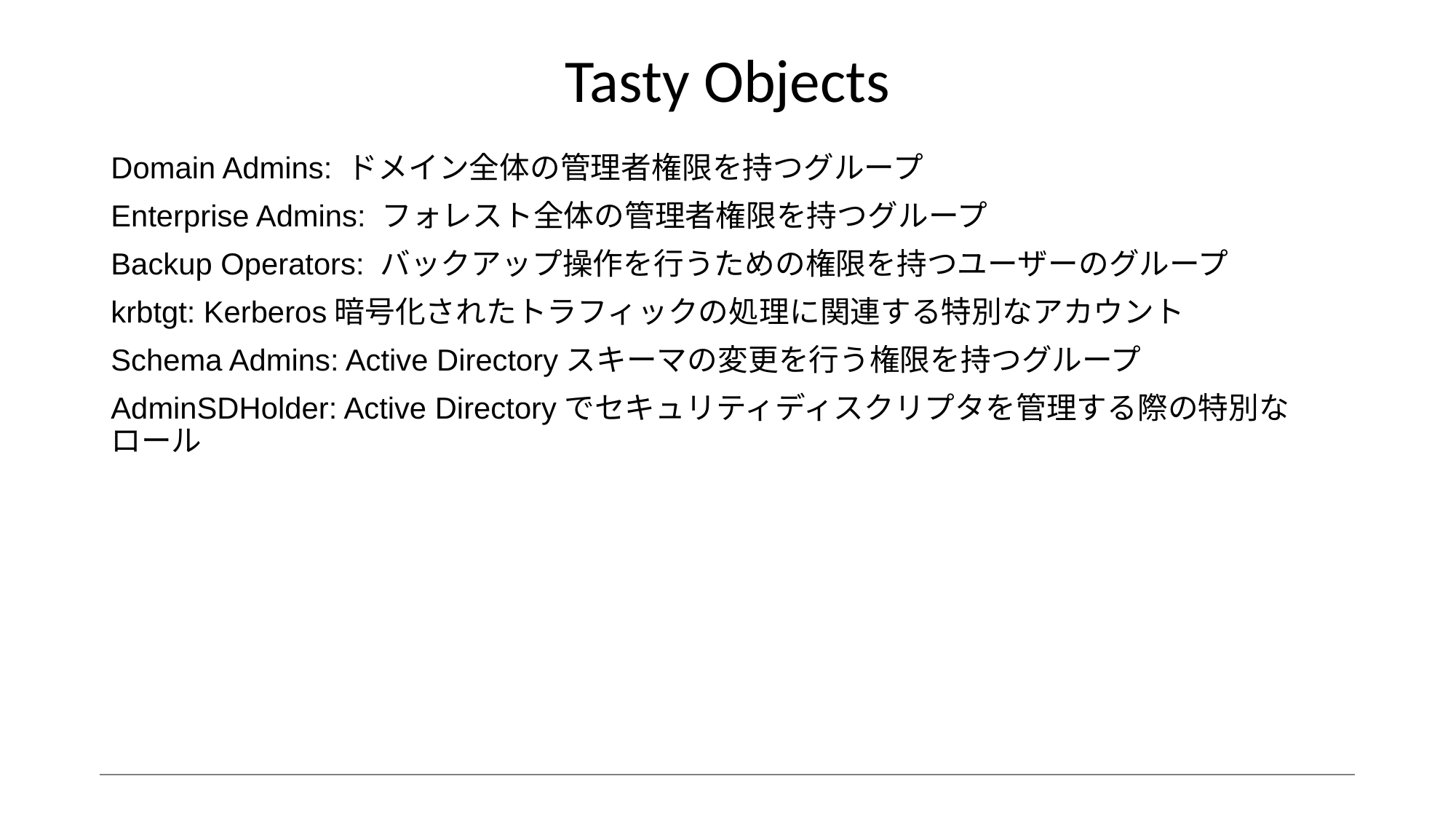

# Tasty Objects
Domain Admins: ドメイン全体の管理者権限を持つグループ
Enterprise Admins: フォレスト全体の管理者権限を持つグループ
Backup Operators: バックアップ操作を行うための権限を持つユーザーのグループ
krbtgt: Kerberos暗号化されたトラフィックの処理に関連する特別なアカウント
Schema Admins: Active Directoryスキーマの変更を行う権限を持つグループ
AdminSDHolder: Active Directoryでセキュリティディスクリプタを管理する際の特別なロール